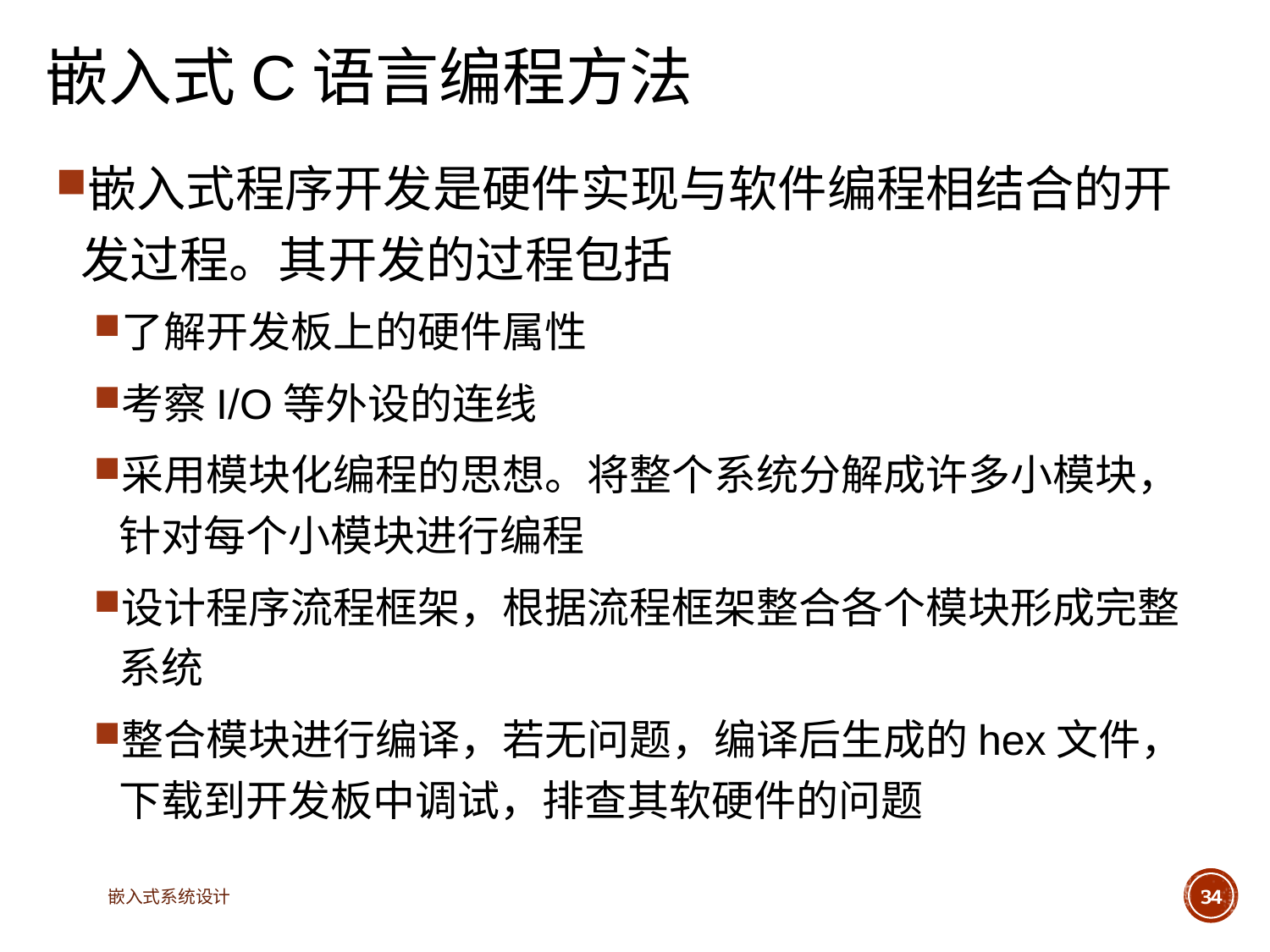

# 嵌入式C语言编程方法
嵌入式程序开发是硬件实现与软件编程相结合的开发过程。其开发的过程包括
了解开发板上的硬件属性
考察I/O等外设的连线
采用模块化编程的思想。将整个系统分解成许多小模块，针对每个小模块进行编程
设计程序流程框架，根据流程框架整合各个模块形成完整系统
整合模块进行编译，若无问题，编译后生成的hex文件，下载到开发板中调试，排查其软硬件的问题
嵌入式系统设计
34